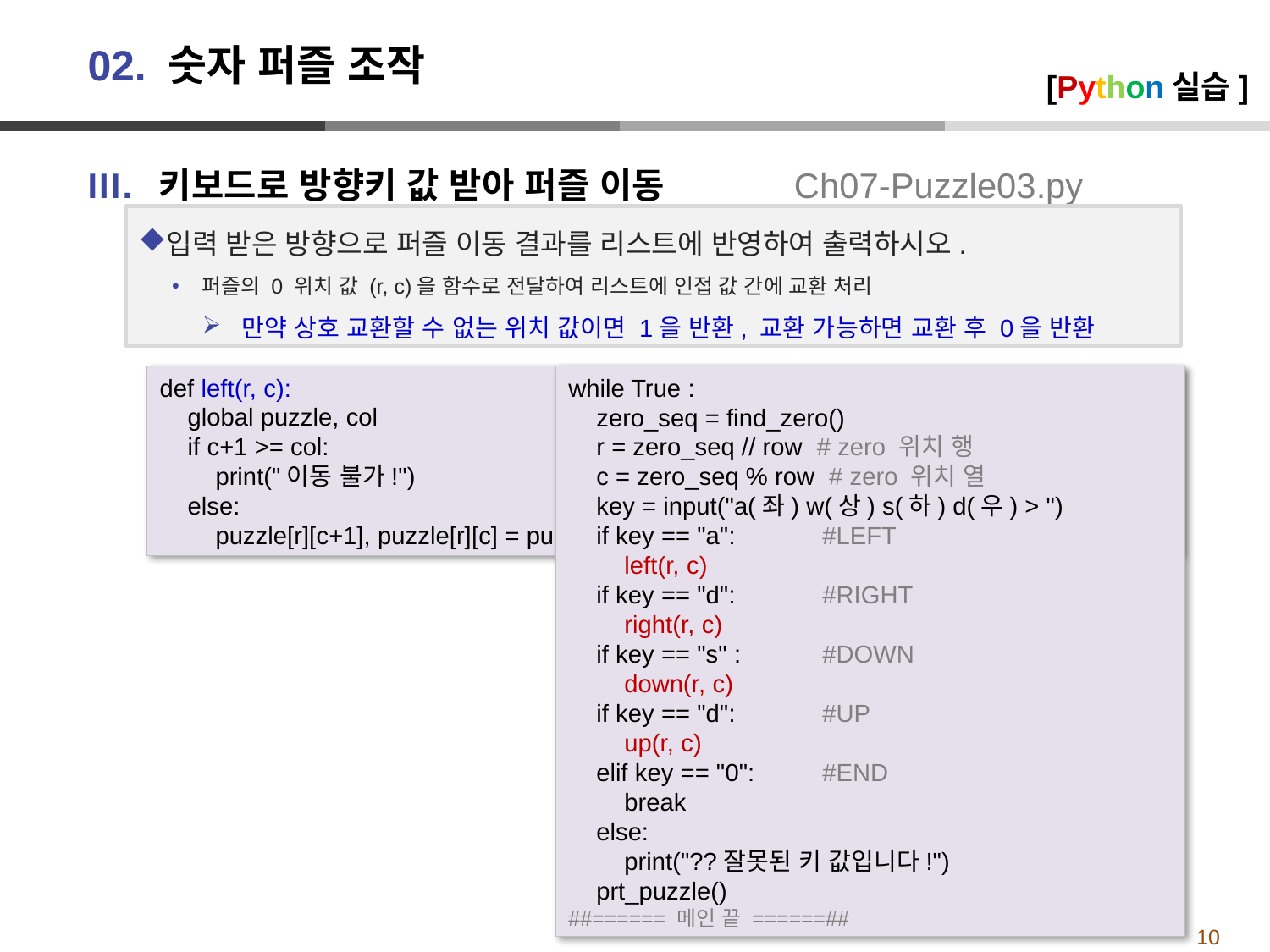

# 02. 숫자 퍼즐 조작
[Python실습]
키보드로 방향키 값 받아 퍼즐 이동 	Ch07-Puzzle03.py

입력 받은 방향으로 퍼즐 이동 결과를 리스트에 반영하여 출력하시오.
퍼즐의 0 위치 값 (r, c)을 함수로 전달하여 리스트에 인접 값 간에 교환 처리
만약 상호 교환할 수 없는 위치 값이면 1을 반환, 교환 가능하면 교환 후 0을 반환
def left(r, c):
    global puzzle, col
    if c+1 >= col:
        print("이동 불가!")
    else:
        puzzle[r][c+1], puzzle[r][c] = puzzle[r][c], puzzle[r][c+1]
while True :
    zero_seq = find_zero()
    r = zero_seq // row  # zero 위치 행
    c = zero_seq % row  # zero 위치 열
    key = input("a(좌) w(상) s(하) d(우) > ")
    if key == "a":	#LEFT
        left(r, c)
    if key == "d":	#RIGHT
        right(r, c)
    if key == "s" :	#DOWN
        down(r, c)
    if key == "d":	#UP
        up(r, c)
    elif key == "0":	#END
        break
    else:
        print("??잘못된 키 값입니다!")
    prt_puzzle()
##====== 메인 끝 ======##